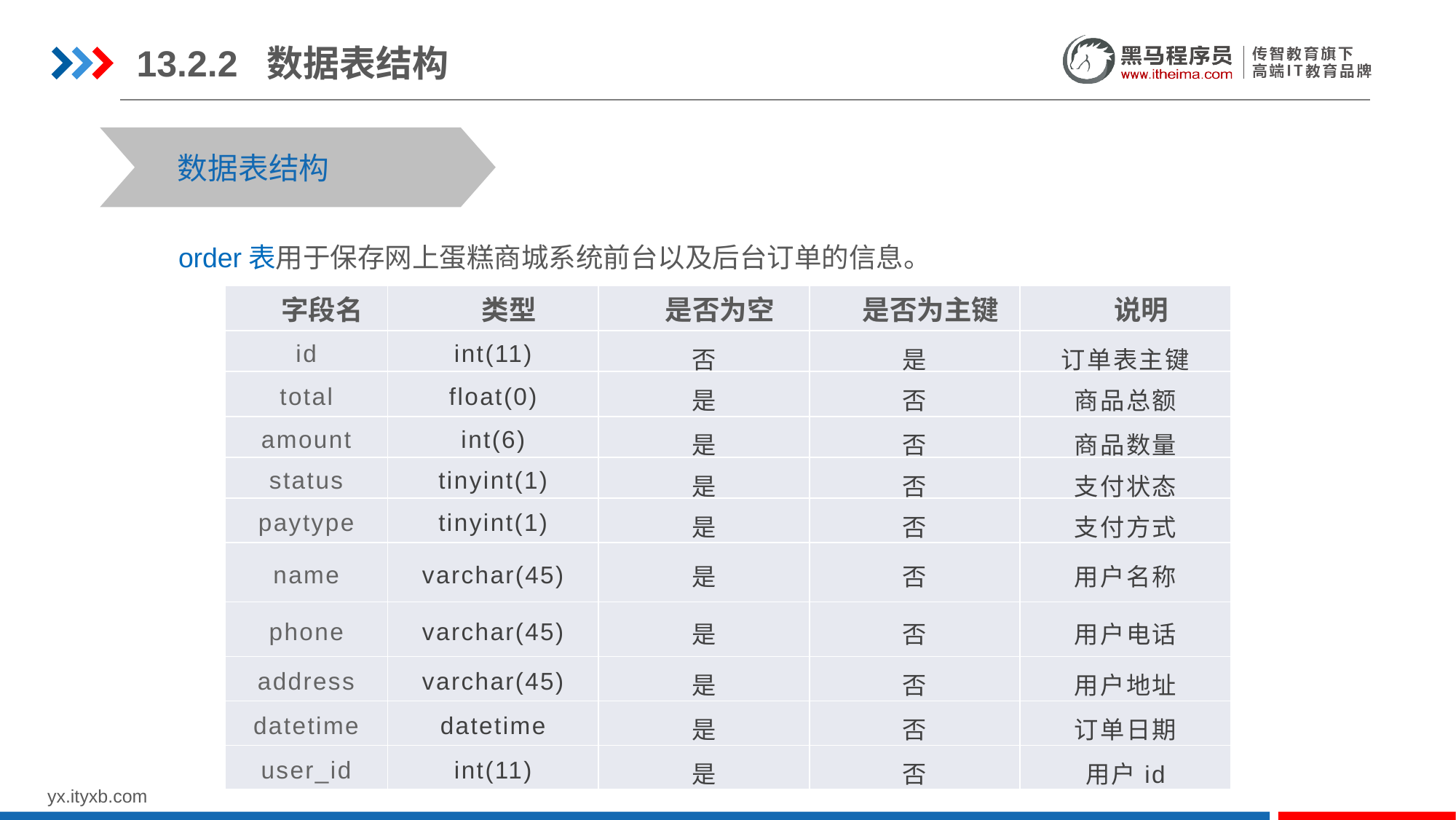

13.2.2  数据表结构

数据表结构
order表用于保存网上蛋糕商城系统前台以及后台订单的信息。
| 字段名 | 类型 | 是否为空 | 是否为主键 | 说明 |
| --- | --- | --- | --- | --- |
| id | int(11) | 否 | 是 | 订单表主键 |
| total | float(0) | 是 | 否 | 商品总额 |
| amount | int(6) | 是 | 否 | 商品数量 |
| status | tinyint(1) | 是 | 否 | 支付状态 |
| paytype | tinyint(1) | 是 | 否 | 支付方式 |
| name | varchar(45) | 是 | 否 | 用户名称 |
| phone | varchar(45) | 是 | 否 | 用户电话 |
| address | varchar(45) | 是 | 否 | 用户地址 |
| datetime | datetime | 是 | 否 | 订单日期 |
| user\_id | int(11) | 是 | 否 | 用户id |